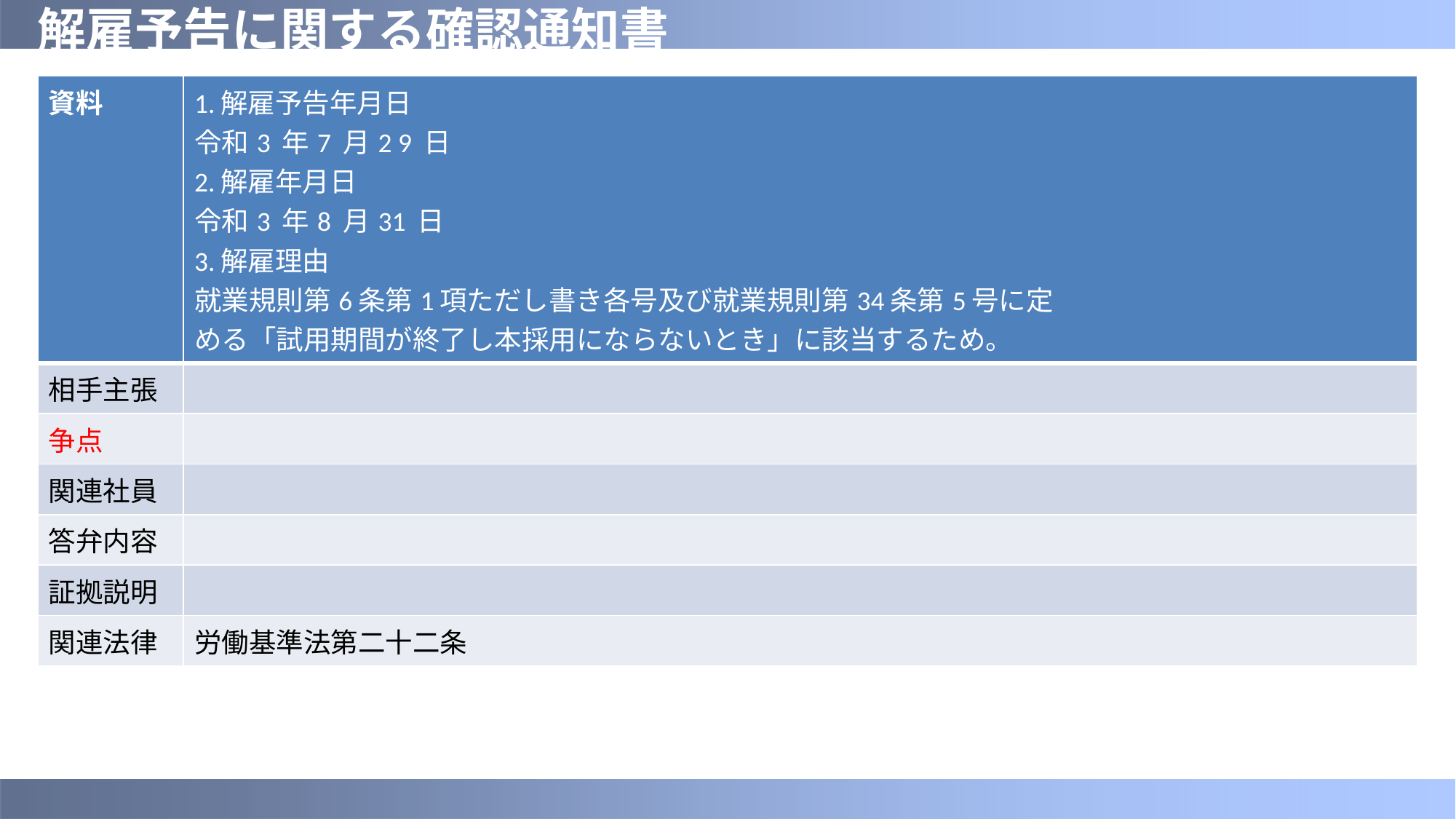

# 解雇予告に関する確認通知書
| 資料 | 1.解雇予告年月日 令和3 年7 月2 9 日 2.解雇年月日 令和3 年8 月31 日 3.解雇理由 就業規則第6条第1項ただし書き各号及び就業規則第34条第5号に定 める「試用期間が終了し本採用にならないとき」に該当するため。 |
| --- | --- |
| 相手主張 |  |
| 争点 |  |
| 関連社員 |  |
| 答弁内容 |  |
| 証拠説明 |  |
| 関連法律 | 労働基準法第二十二条 |